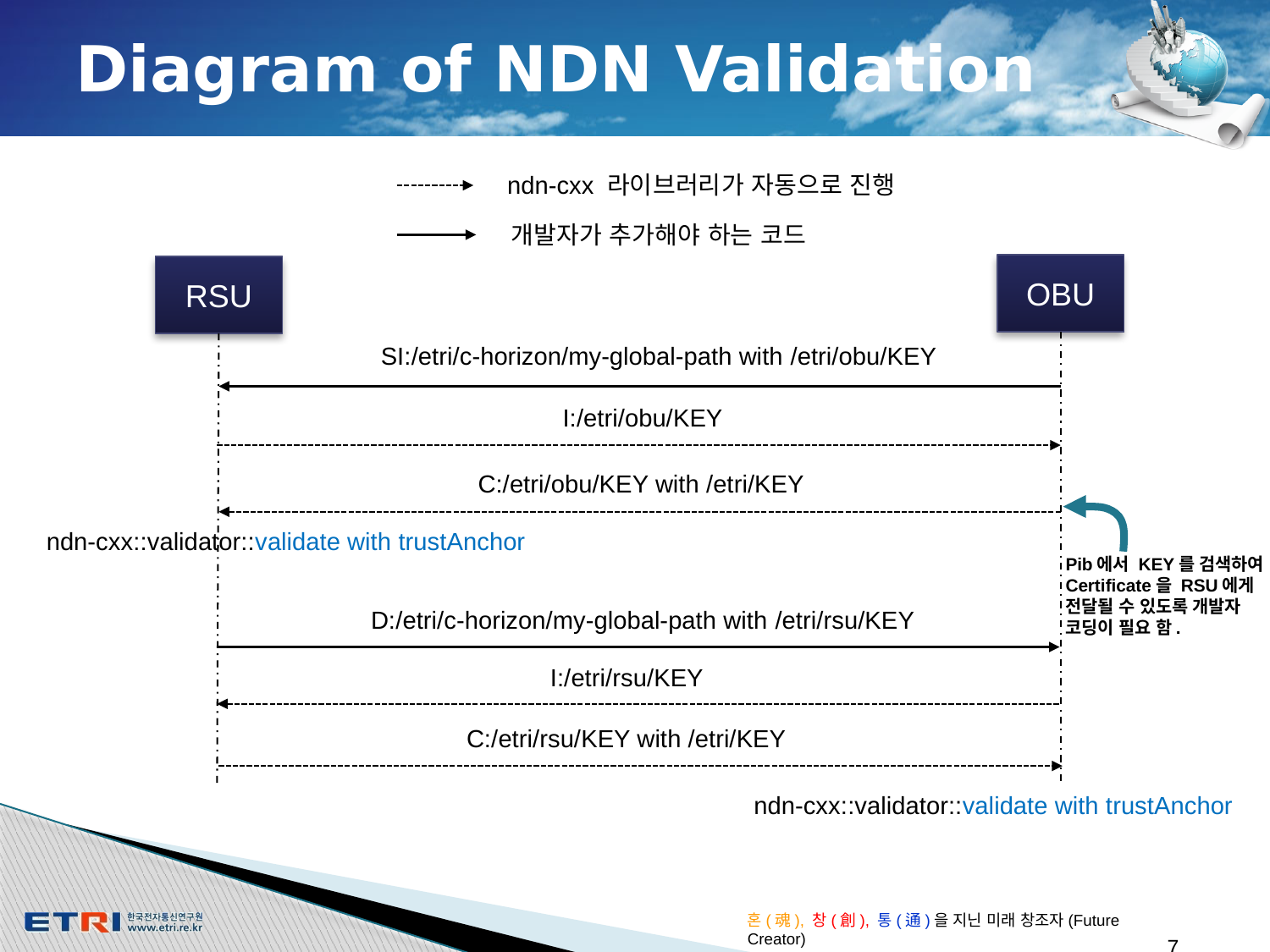

# Diagram of NDN Validation
ndn-cxx 라이브러리가 자동으로 진행
개발자가 추가해야 하는 코드
OBU
RSU
SI:/etri/c-horizon/my-global-path with /etri/obu/KEY
I:/etri/obu/KEY
C:/etri/obu/KEY with /etri/KEY

ndn-cxx::validator::validate with trustAnchor
Pib에서 KEY를 검색하여
Certificate을 RSU에게
전달될 수 있도록 개발자
코딩이 필요 함.
D:/etri/c-horizon/my-global-path with /etri/rsu/KEY
I:/etri/rsu/KEY
C:/etri/rsu/KEY with /etri/KEY
ndn-cxx::validator::validate with trustAnchor
7